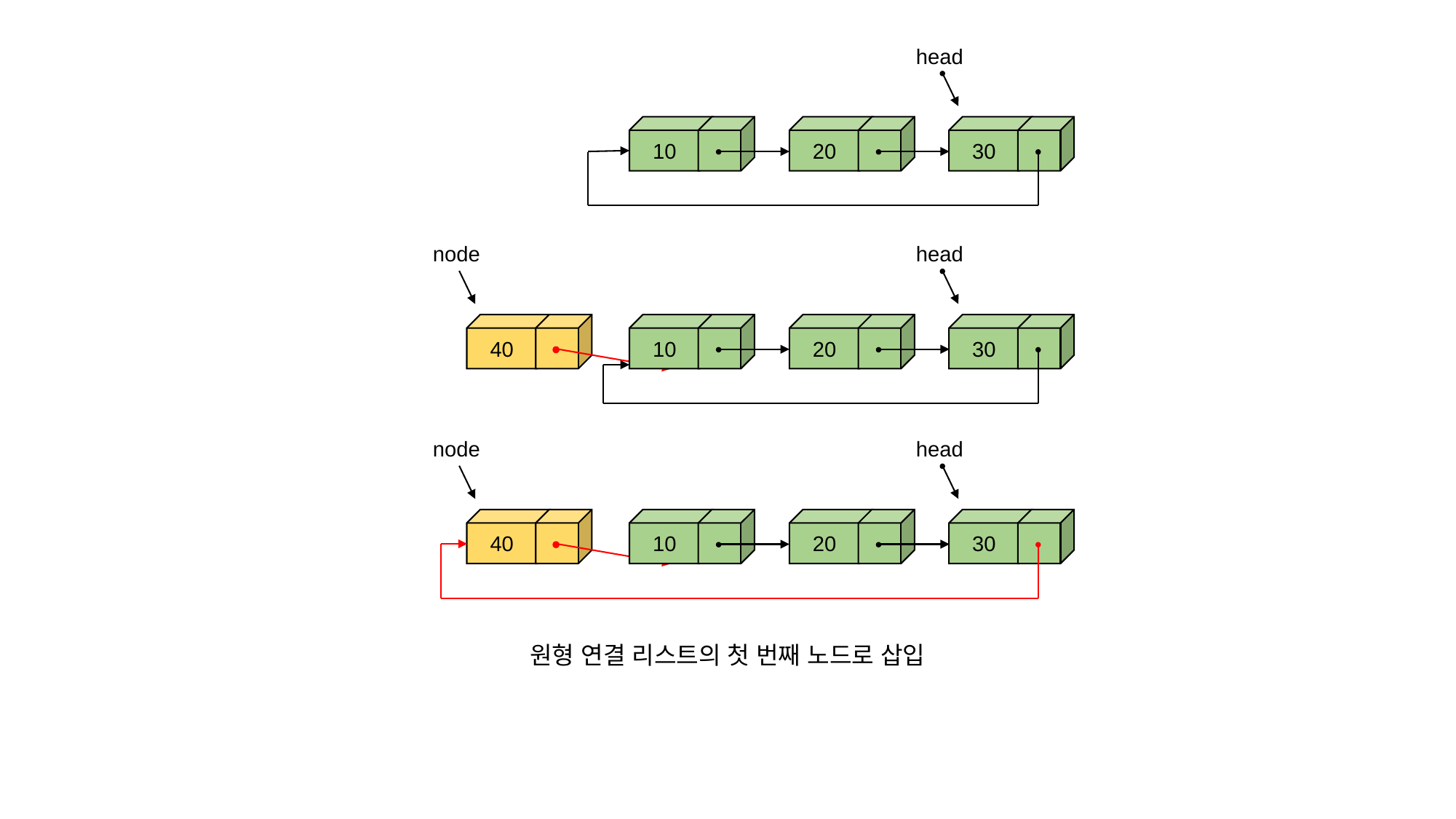

head

10

20

30

node
head

40

10

20

30

node
head

40

10

20

30

원형 연결 리스트의 첫 번째 노드로 삽입